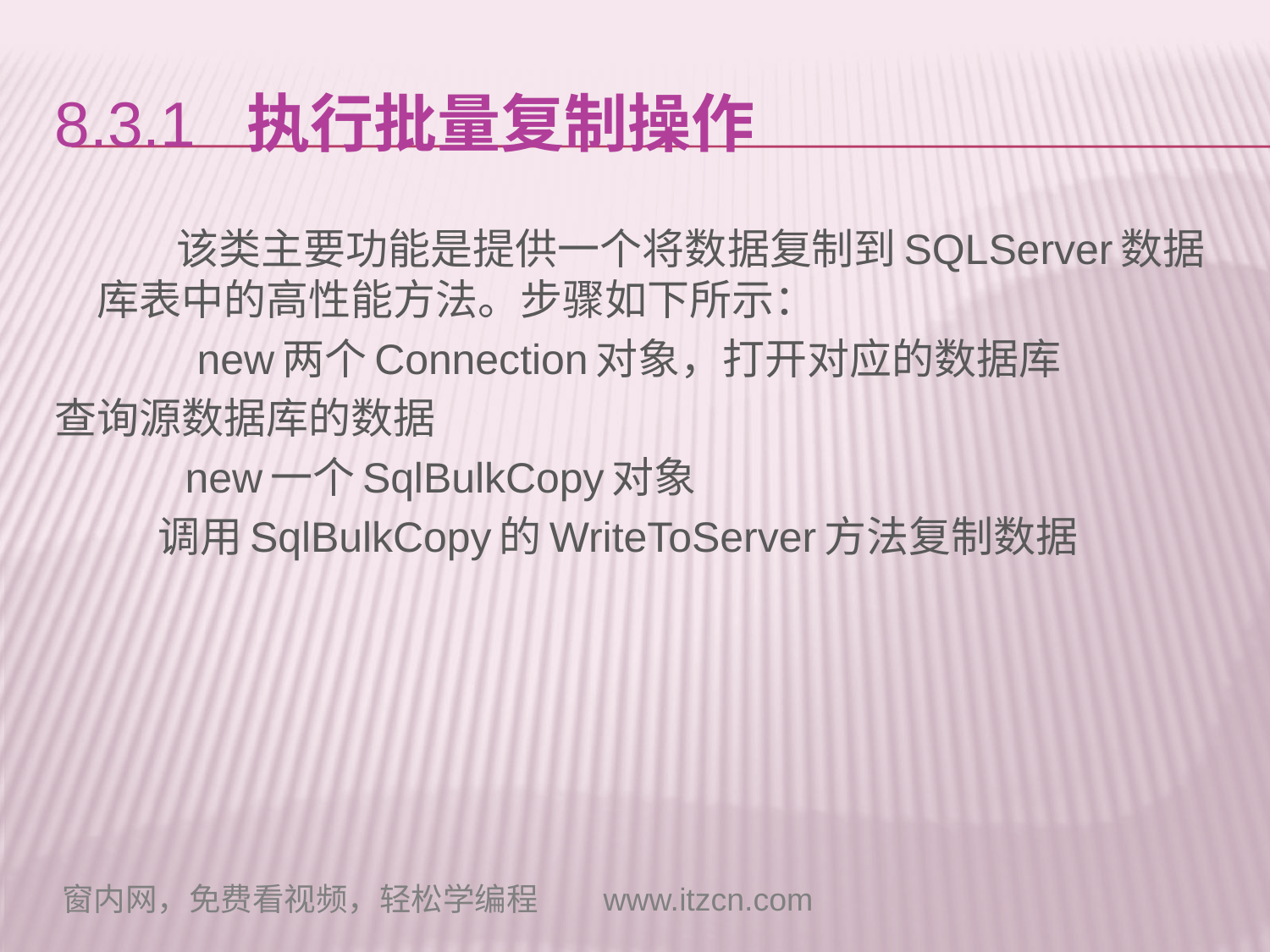

# 8.3.1  执行批量复制操作
            该类主要功能是提供一个将数据复制到SQLServer数据库表中的高性能方法。步骤如下所示：
            new两个Connection对象，打开对应的数据库
查询源数据库的数据
           new一个SqlBulkCopy对象
          调用SqlBulkCopy的WriteToServer方法复制数据